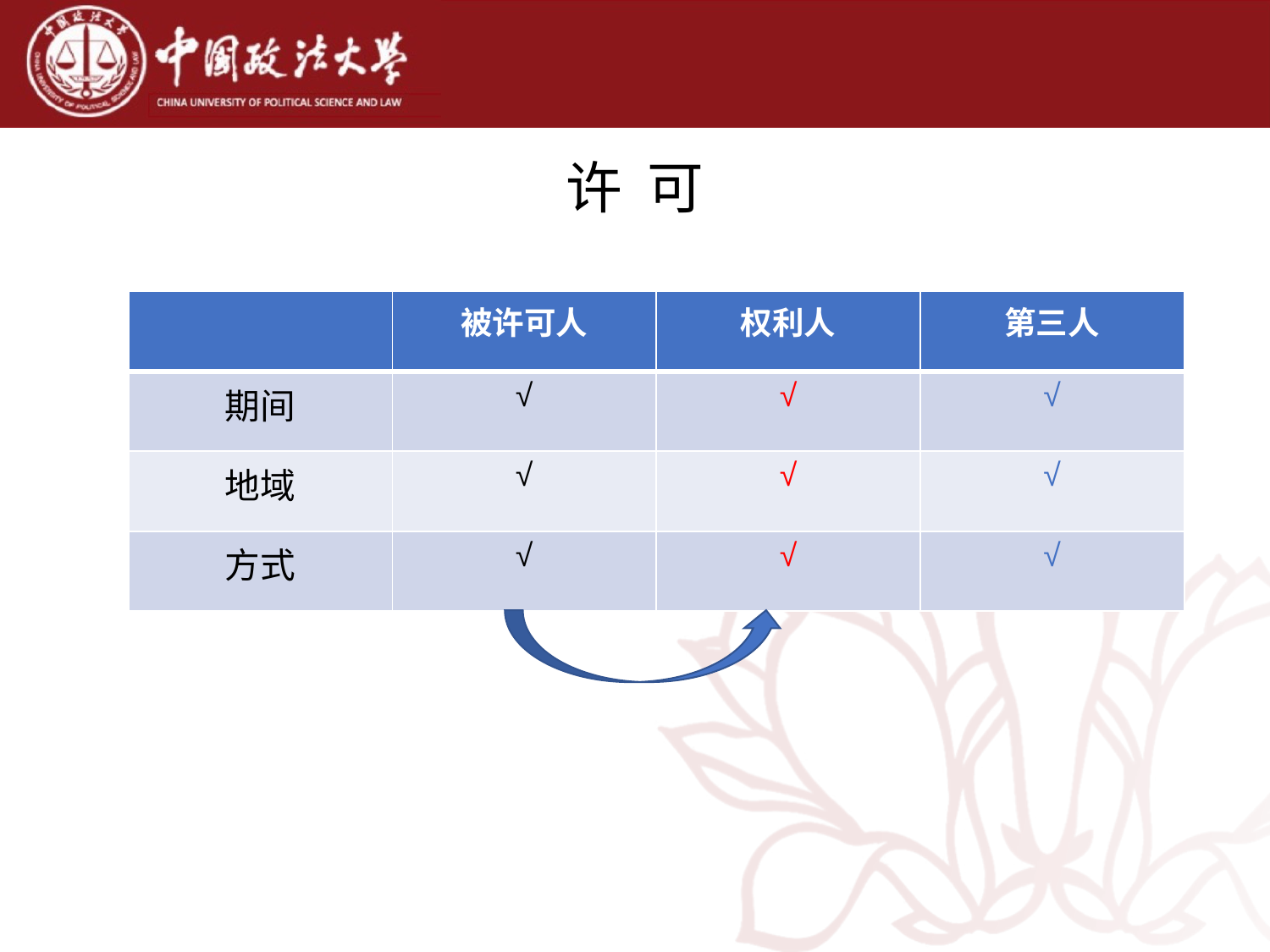

# 许  可
|  | 被许可人 | 权利人 | 第三人 |
| --- | --- | --- | --- |
| 期间 | √ | √ | √ |
| 地域 | √ | √ | √ |
| 方式 | √ | √ | √ |